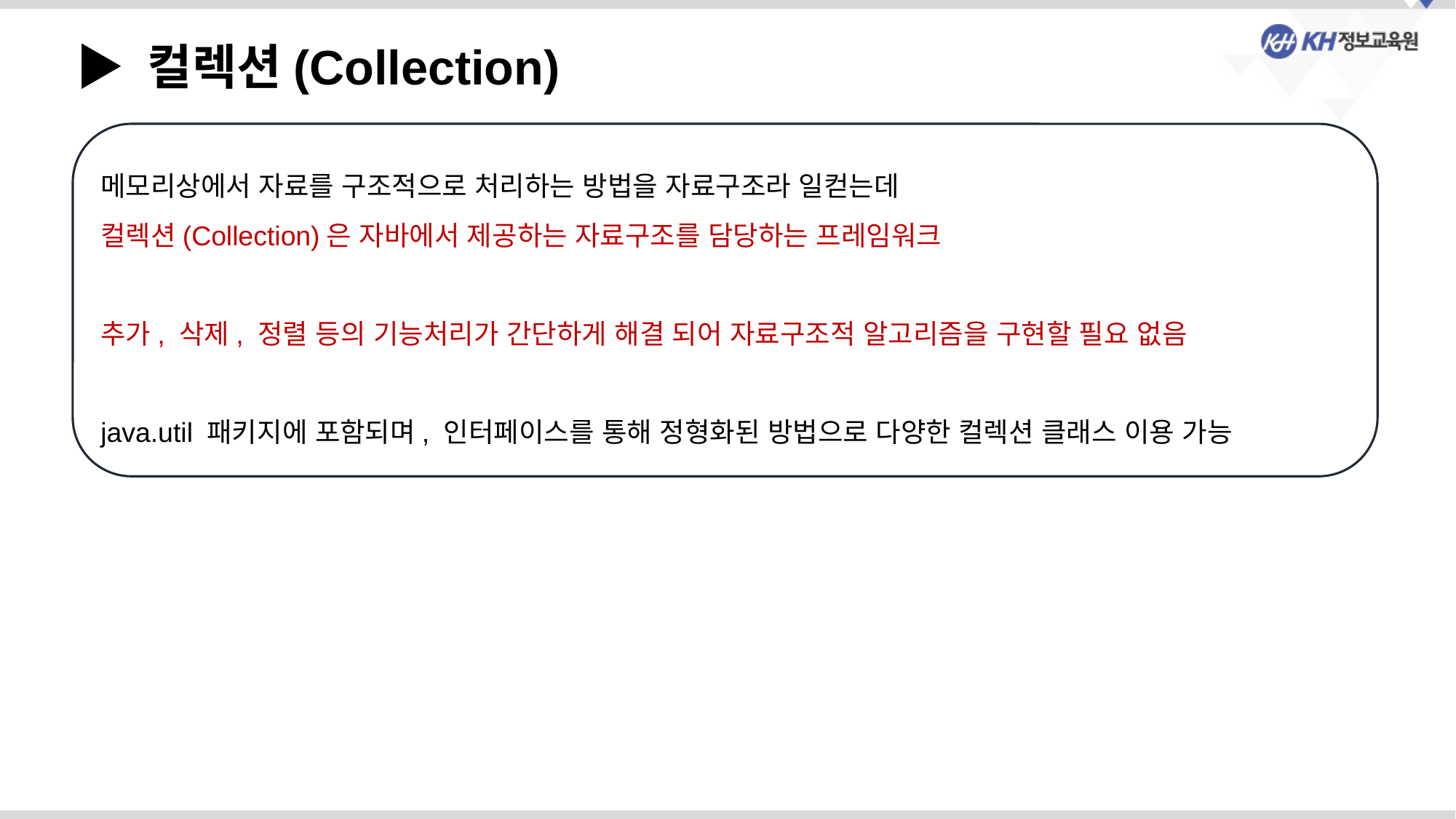

▶ 컬렉션(Collection)
메모리상에서 자료를 구조적으로 처리하는 방법을 자료구조라 일컫는데
컬렉션(Collection)은 자바에서 제공하는 자료구조를 담당하는 프레임워크

추가, 삭제, 정렬 등의 기능처리가 간단하게 해결 되어 자료구조적 알고리즘을 구현할 필요 없음

java.util 패키지에 포함되며, 인터페이스를 통해 정형화된 방법으로 다양한 컬렉션 클래스 이용 가능